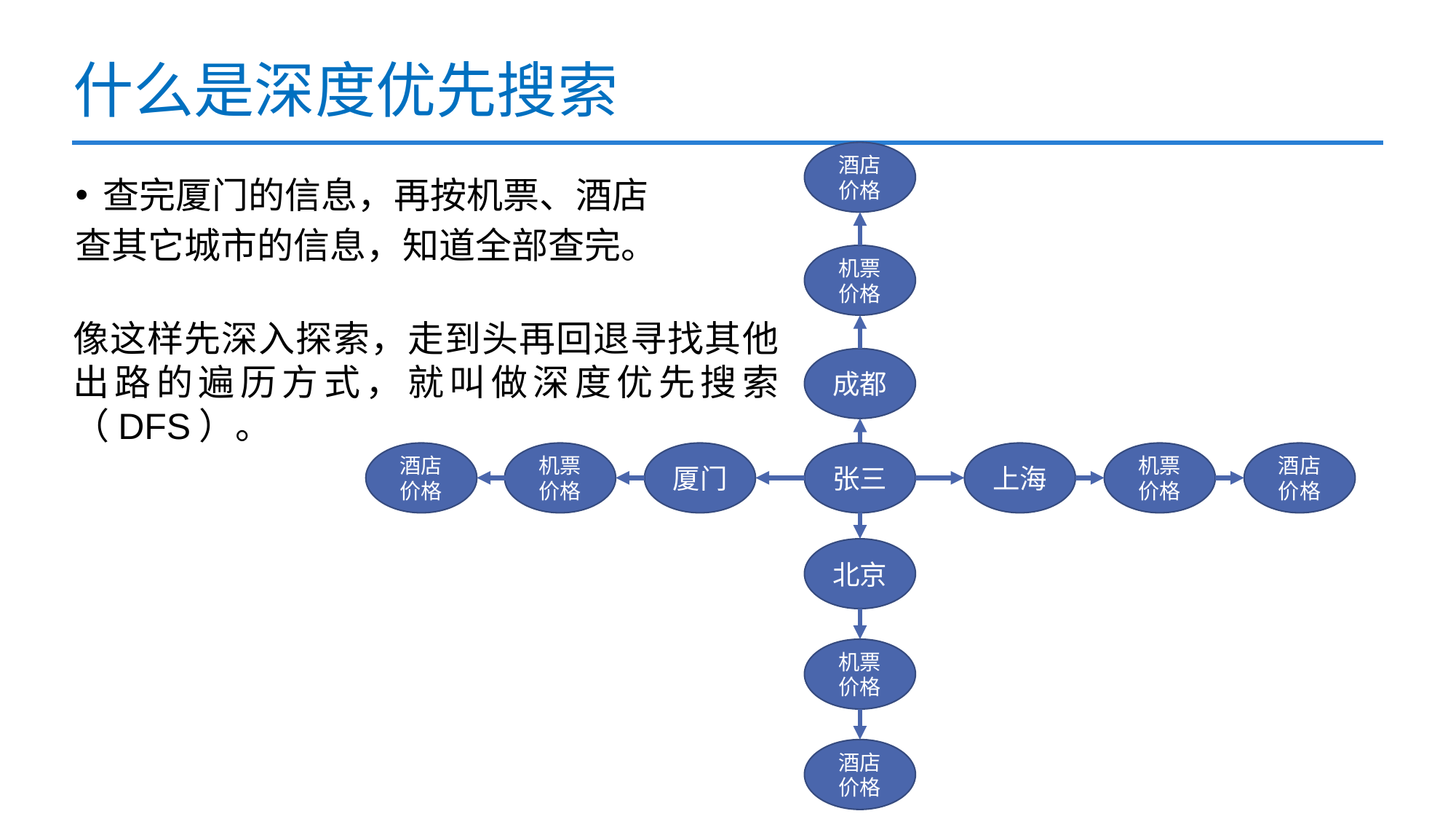

# 什么是深度优先搜索
酒店价格
机票价格
成都
机票价格
机票价格
厦门
上海
张三
北京
机票价格
酒店价格
酒店价格
酒店价格
查完厦门的信息，再按机票、酒店
查其它城市的信息，知道全部查完。

像这样先深入探索，走到头再回退寻找其他出路的遍历方式，就叫做深度优先搜索（DFS）。